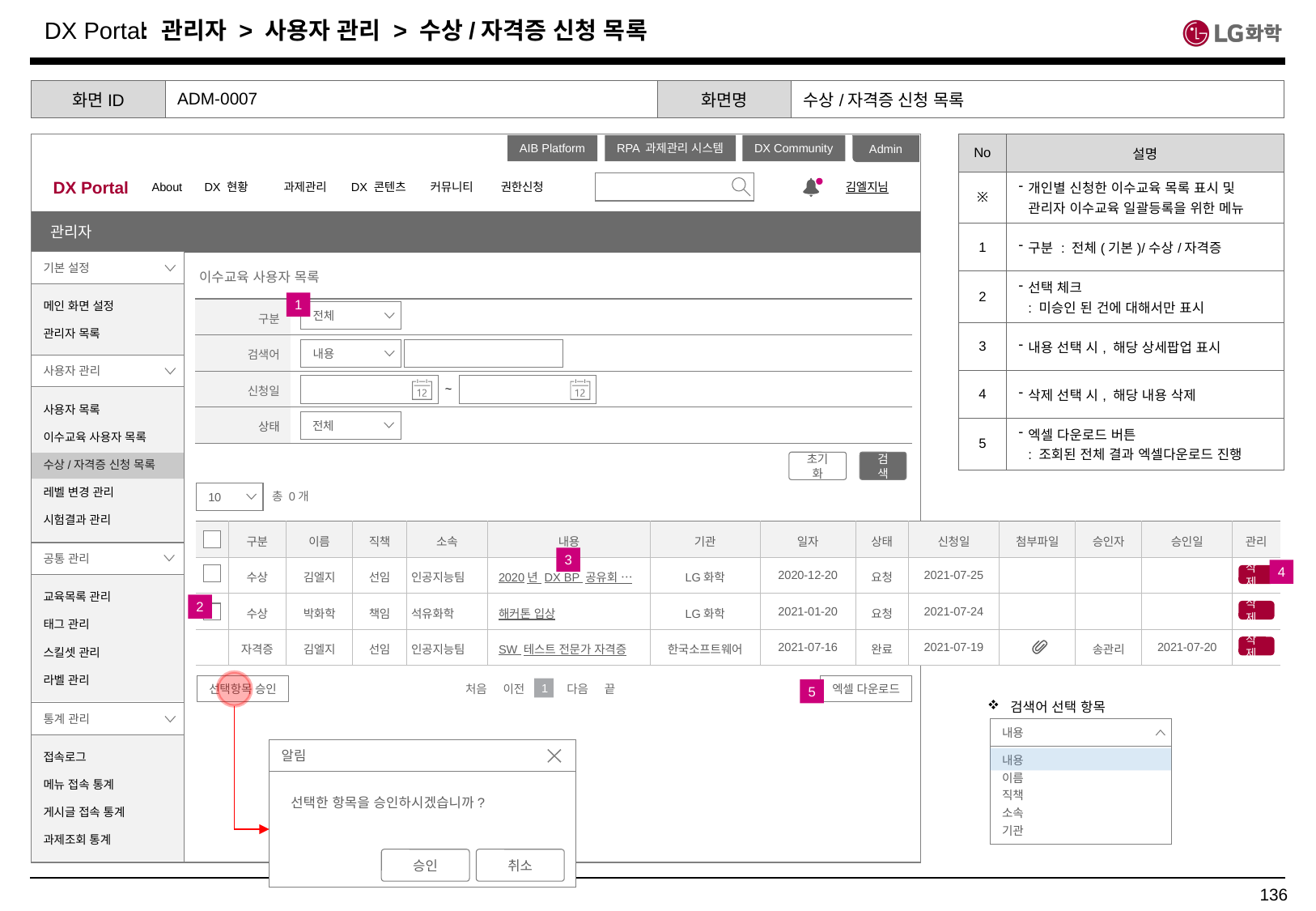

: 관리자 > 사용자 관리 > 수상/자격증 신청 목록
| 화면ID | ADM-0007 | 화면명 | 수상/자격증 신청 목록 |
| --- | --- | --- | --- |

| No | 설명 |
| --- | --- |
| ※ | 개인별 신청한 이수교육 목록 표시 및 관리자 이수교육 일괄등록을 위한 메뉴 |
| 1 | 구분 : 전체(기본)/수상/자격증 |
| 2 | 선택 체크 : 미승인 된 건에 대해서만 표시 |
| 3 | 내용 선택 시, 해당 상세팝업 표시 |
| 4 | 삭제 선택 시, 해당 내용 삭제 |
| 5 | 엑셀 다운로드 버튼 : 조회된 전체 결과 엑셀다운로드 진행 |

Admin
DX Portal

About
DX 현황
과제관리
DX 콘텐츠
커뮤니티
권한신청
김엘지님

AIB Platform
RPA 과제관리 시스템
DX Community
공지사항

관리자

기본 설정

이수교육 사용자 목록
메인 화면 설정
관리자 목록

1
| 구분 |  |  |  |
| --- | --- | --- | --- |
| 검색어 |  |  |  |
| 신청일 |  |  |  |
| 상태 |  |  |  |
전체

내용

사용자 관리

~

사용자 목록
이수교육 사용자 목록
수상/자격증 신청 목록
레벨 변경 관리
시험결과 관리

전체

초기화
검색
10

총 0개
|  | 구분 | 이름 | 직책 | 소속 | 내용 | 기관 | 일자 | 상태 | 신청일 | 첨부파일 | 승인자 | 승인일 | 관리 |
| --- | --- | --- | --- | --- | --- | --- | --- | --- | --- | --- | --- | --- | --- |
|  | 수상 | 김엘지 | 선임 | 인공지능팀 | 2020년 DX BP 공유회 … | LG화학 | 2020-12-20 | 요청 | 2021-07-25 |  |  |  |  |
|  | 수상 | 박화학 | 책임 | 석유화학 | 해커톤 입상 | LG화학 | 2021-01-20 | 요청 | 2021-07-24 |  |  |  |  |
|  | 자격증 | 김엘지 | 선임 | 인공지능팀 | SW 테스트 전문가 자격증 | 한국소프트웨어 | 2021-07-16 | 완료 | 2021-07-19 |  | 송관리 | 2021-07-20 |  |

공통 관리

3
4

삭제
교육목록 관리
태그 관리
스킬셋 관리
라벨 관리

2
삭제

삭제

선택항목 승인
처음     이전
다음     끝
1
엑셀 다운로드
5
검색어 선택 항목
통계 관리

내용

내용
이름
직책
소속
기관

접속로그
메뉴 접속 통계
게시글 접속 통계
과제조회 통계

알림

선택한 항목을 승인하시겠습니까?
승인
취소